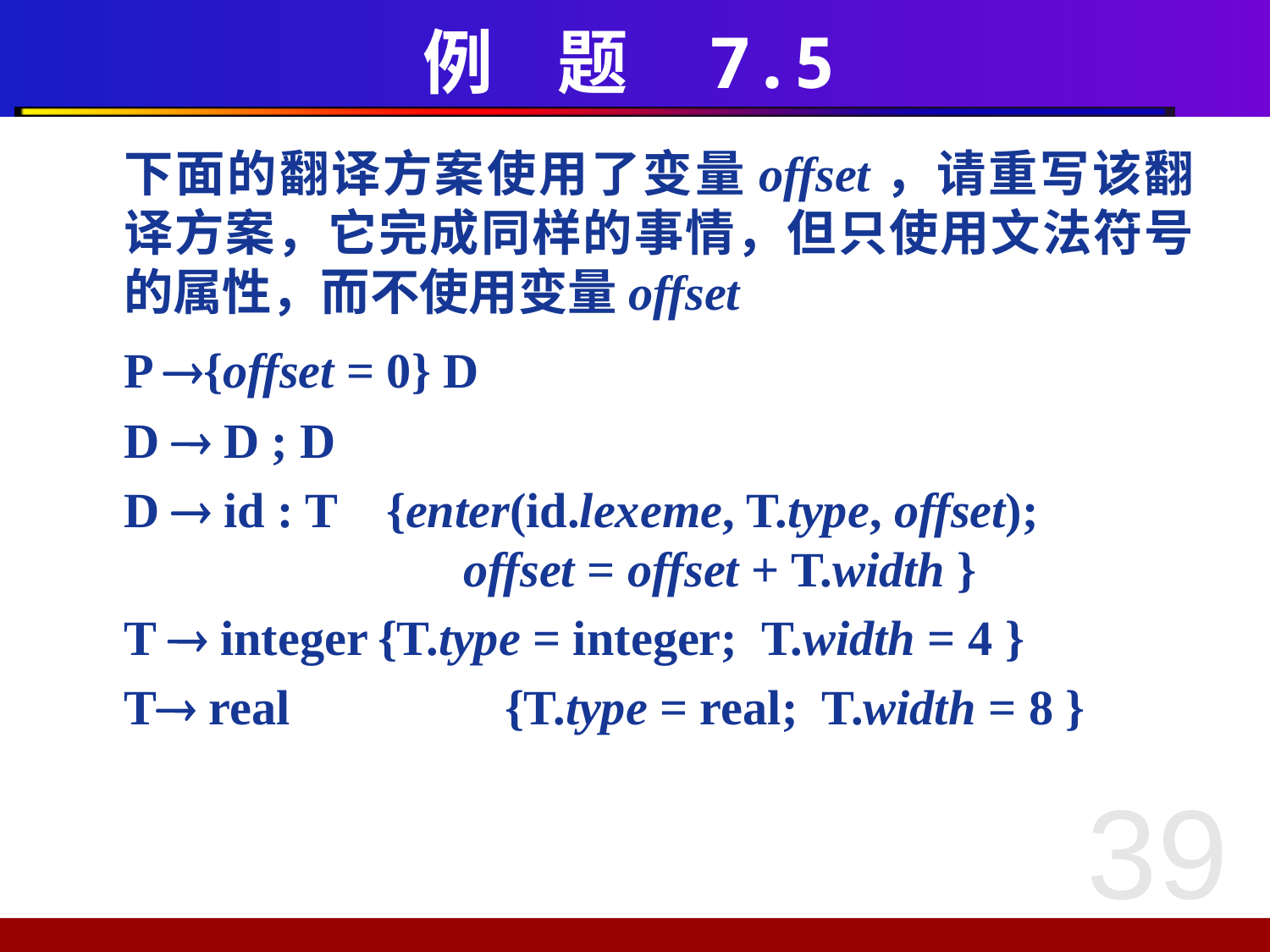

# 例    题    7.5
下面的翻译方案使用了变量offset，请重写该翻译方案，它完成同样的事情，但只使用文法符号的属性，而不使用变量offset
	P →{offset = 0} D
	D → D ; D
	D → id : T    {enter(id.lexeme, T.type, offset); 			       offset = offset + T.width }
	T → integer	{T.type = integer;  T.width = 4 }
	T→ real		{T.type = real;  T.width = 8 }
39